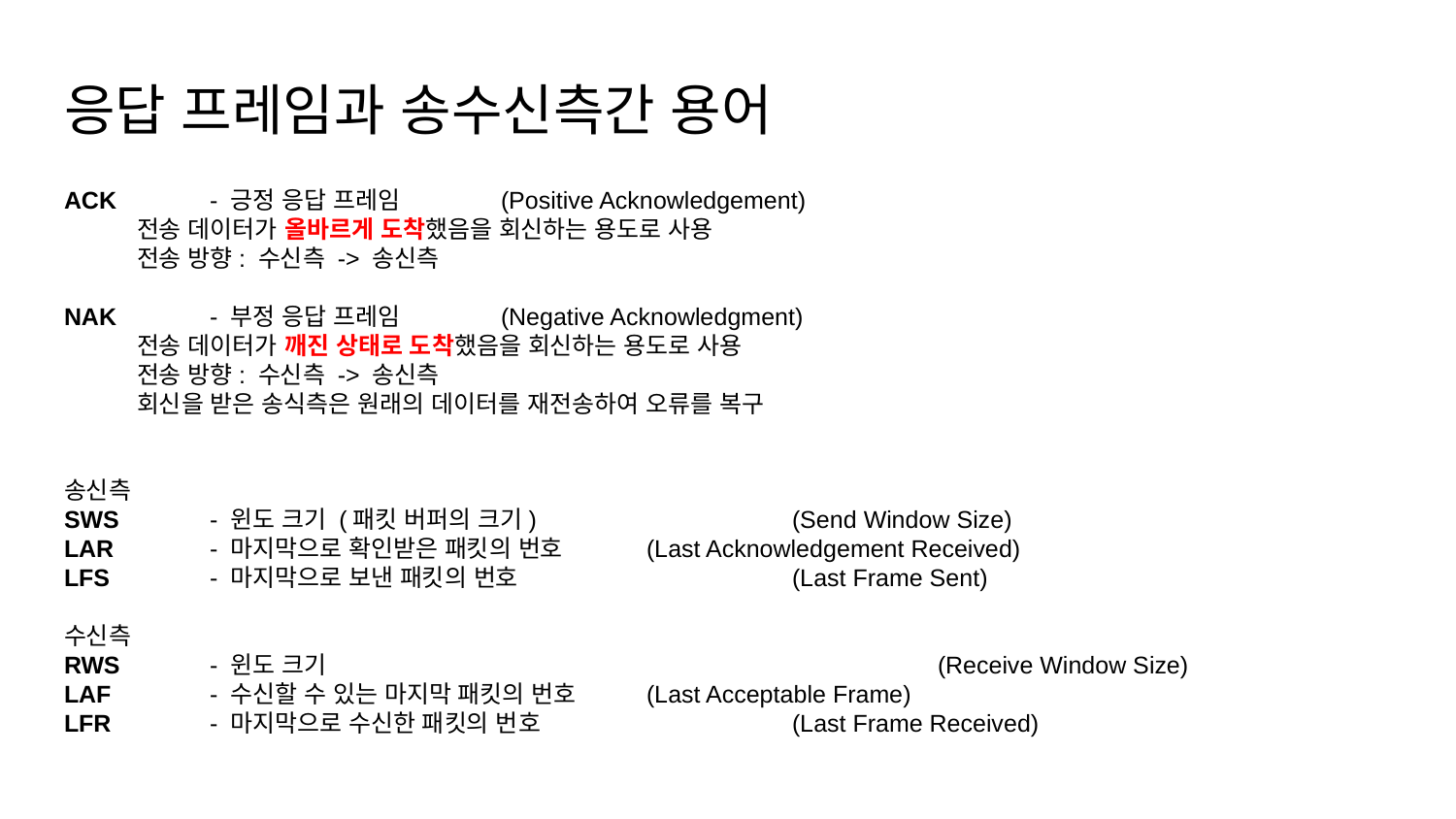

# 응답 프레임과 송수신측간 용어
ACK	- 긍정 응답 프레임	(Positive Acknowledgement)
전송 데이터가 올바르게 도착했음을 회신하는 용도로 사용
전송 방향: 수신측 -> 송신측

NAK	- 부정 응답 프레임	(Negative Acknowledgment)
전송 데이터가 깨진 상태로 도착했음을 회신하는 용도로 사용
전송 방향: 수신측 -> 송신측
회신을 받은 송식측은 원래의 데이터를 재전송하여 오류를 복구

송신측
SWS	- 윈도 크기 (패킷 버퍼의 크기) 		(Send Window Size)
LAR	- 마지막으로 확인받은 패킷의 번호 	(Last Acknowledgement Received)
LFS	- 마지막으로 보낸 패킷의 번호		(Last Frame Sent)

수신측
RWS	- 윈도 크기					(Receive Window Size)
LAF	- 수신할 수 있는 마지막 패킷의 번호	(Last Acceptable Frame)
LFR	- 마지막으로 수신한 패킷의 번호		(Last Frame Received)